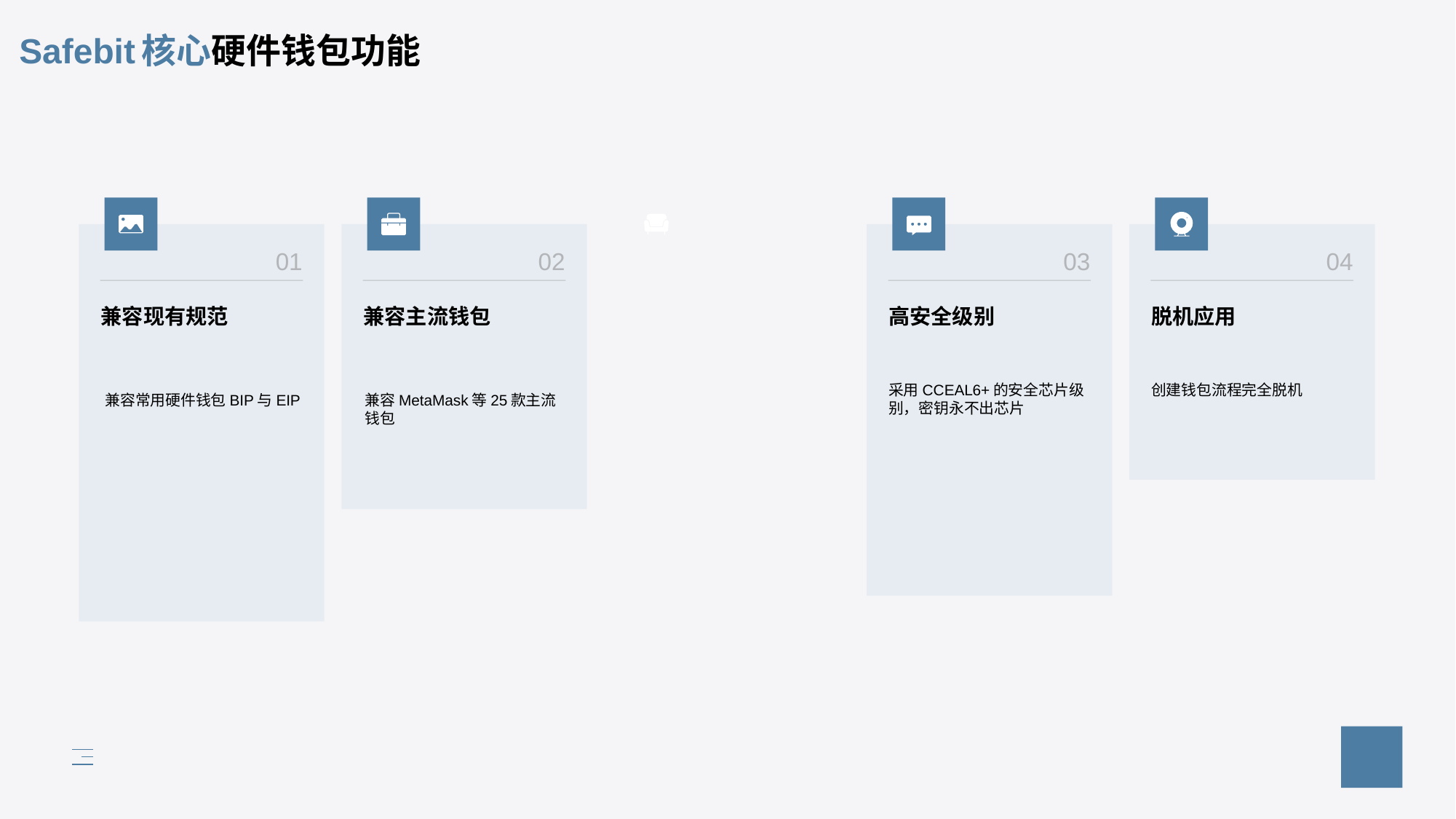

# Safebit核心硬件钱包功能

01
兼容现有规范
兼容常用硬件钱包BIP与EIP

02
兼容主流钱包
兼容MetaMask等25款主流钱包

03
高安全级别

04
脱机应用
创建钱包流程完全脱机
采用CCEAL6+的安全芯片级别，密钥永不出芯片
7